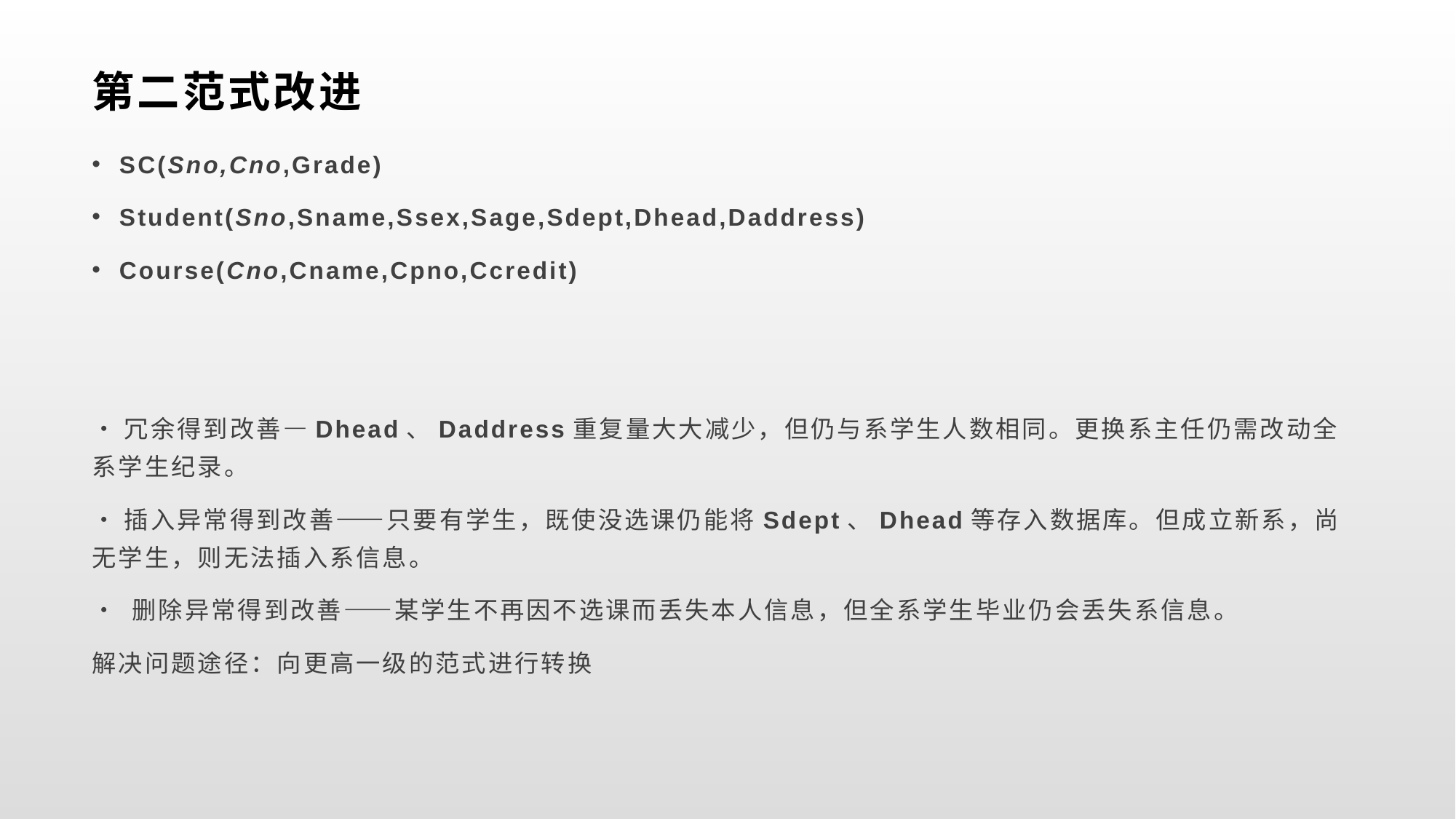

# 第二范式改进
SC(Sno,Cno,Grade)
Student(Sno,Sname,Ssex,Sage,Sdept,Dhead,Daddress)
Course(Cno,Cname,Cpno,Ccredit)

•冗余得到改善—Dhead、Daddress重复量大大减少，但仍与系学生人数相同。更换系主任仍需改动全系学生纪录。
•插入异常得到改善——只要有学生，既使没选课仍能将Sdept、Dhead等存入数据库。但成立新系，尚无学生，则无法插入系信息。
• 删除异常得到改善——某学生不再因不选课而丢失本人信息，但全系学生毕业仍会丢失系信息。
解决问题途径：向更高一级的范式进行转换